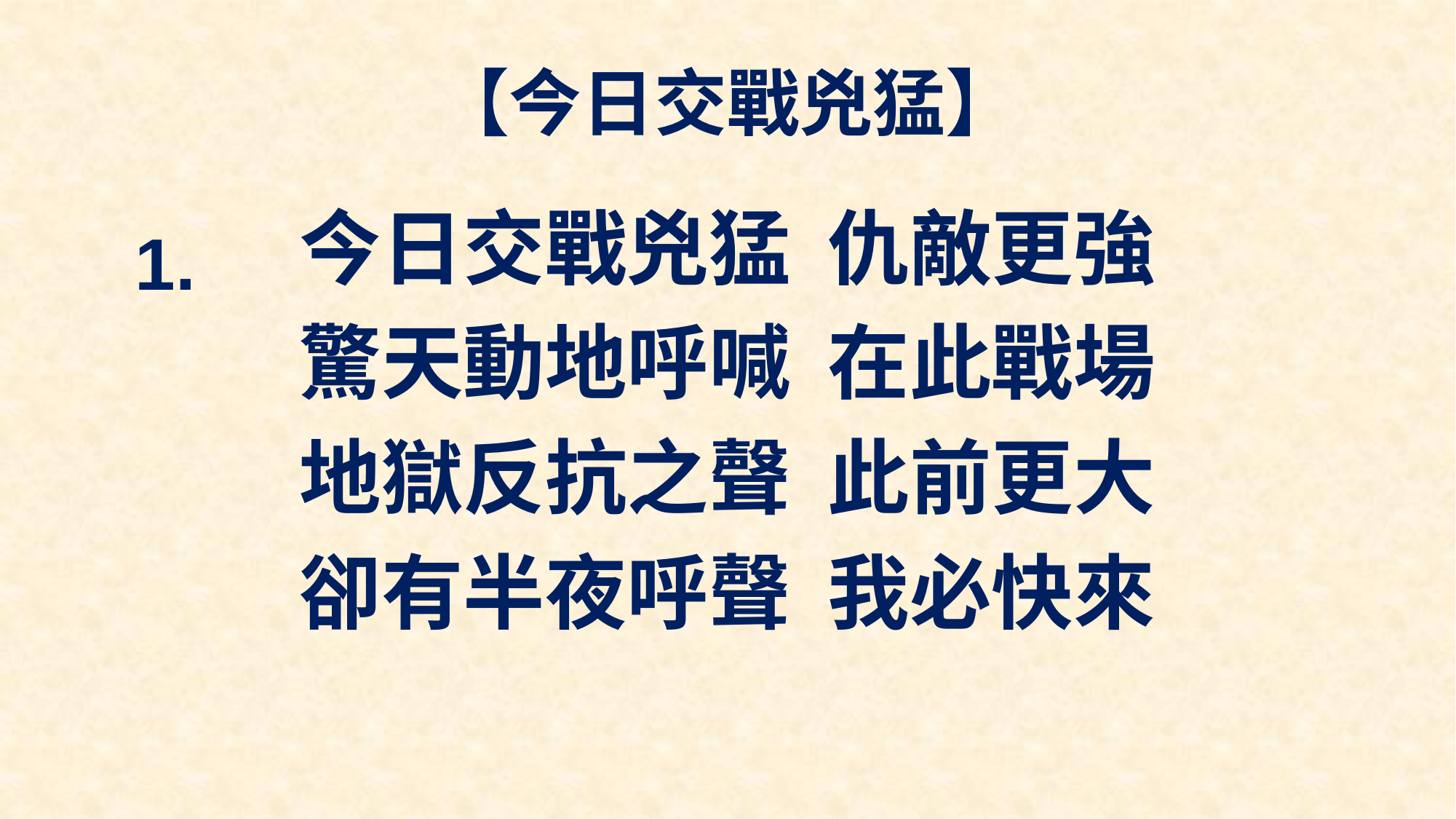

# 【今日交戰兇猛】
今日交戰兇猛  仇敵更強
驚天動地呼喊  在此戰場
地獄反抗之聲  此前更大
卻有半夜呼聲  我必快來
1.